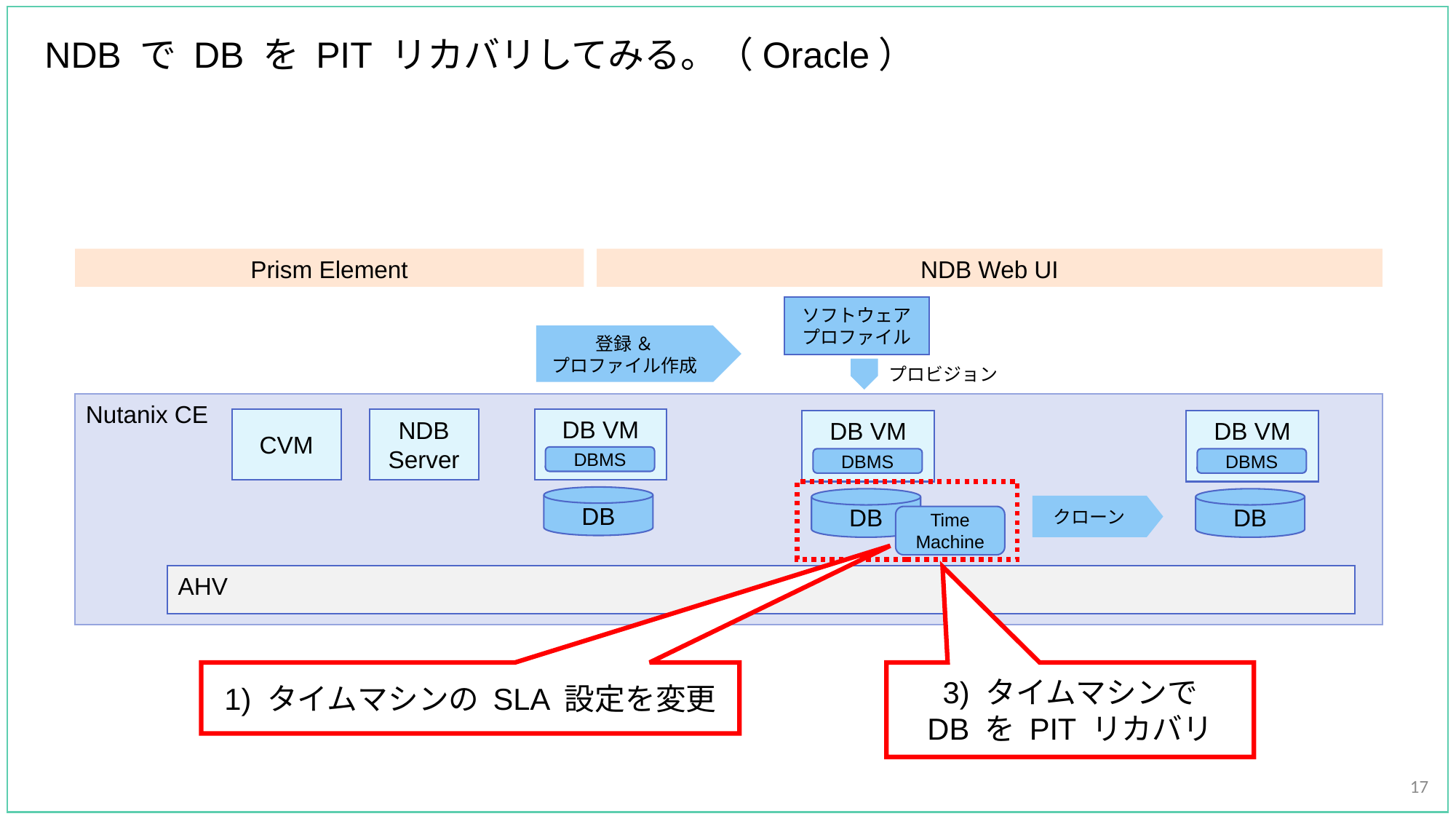

# NDB で DB を PIT リカバリしてみる。（Oracle）

1) タイムマシンの SLA 設定を変更
3) タイムマシンで
DB を PIT リカバリ
17